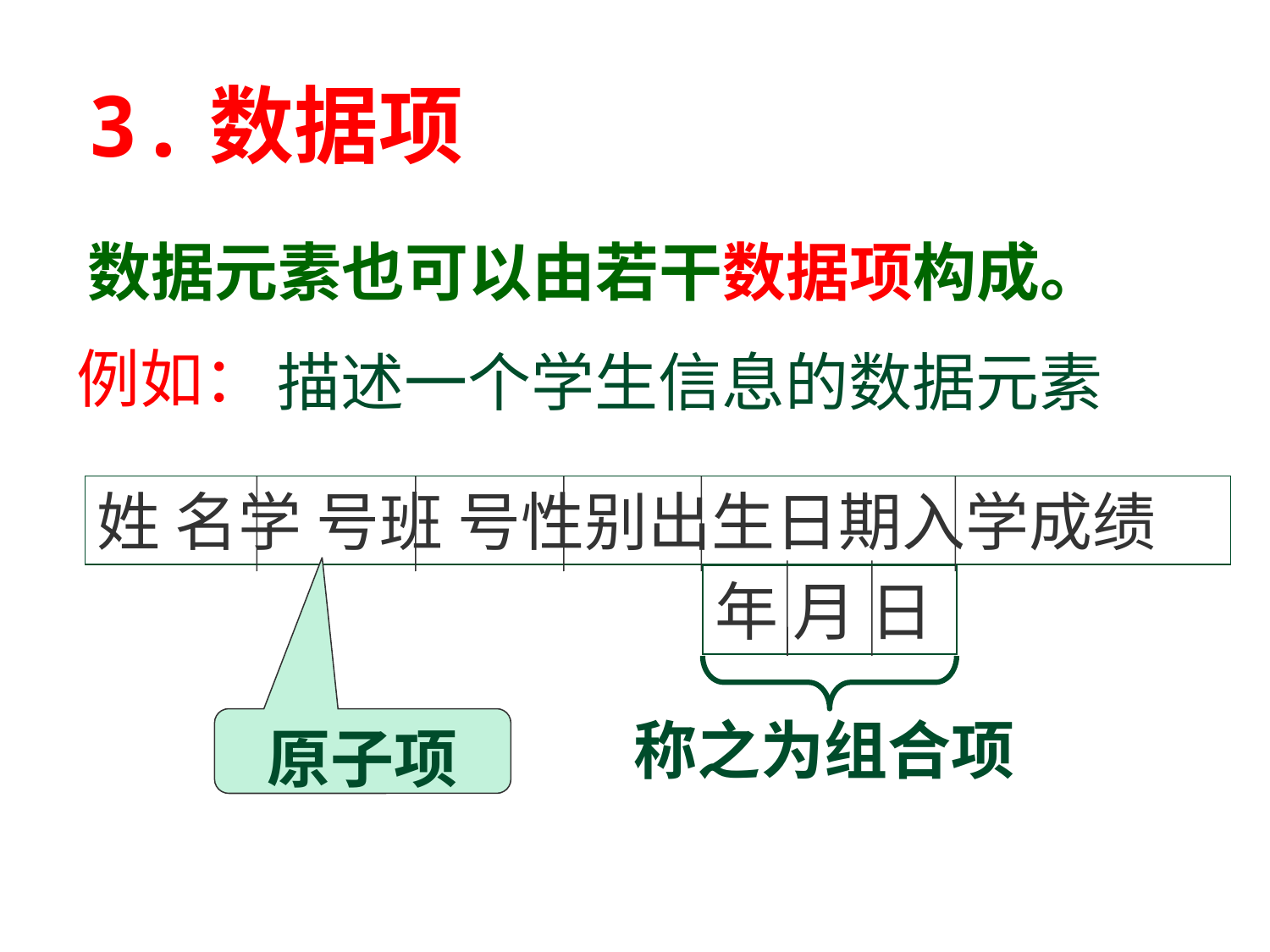

3.数据项
数据元素也可以由若干数据项构成。
例如：
描述一个学生信息的数据元素
姓 名学 号班 号性别出生日期入学成绩

年 月 日
称之为组合项
原子项